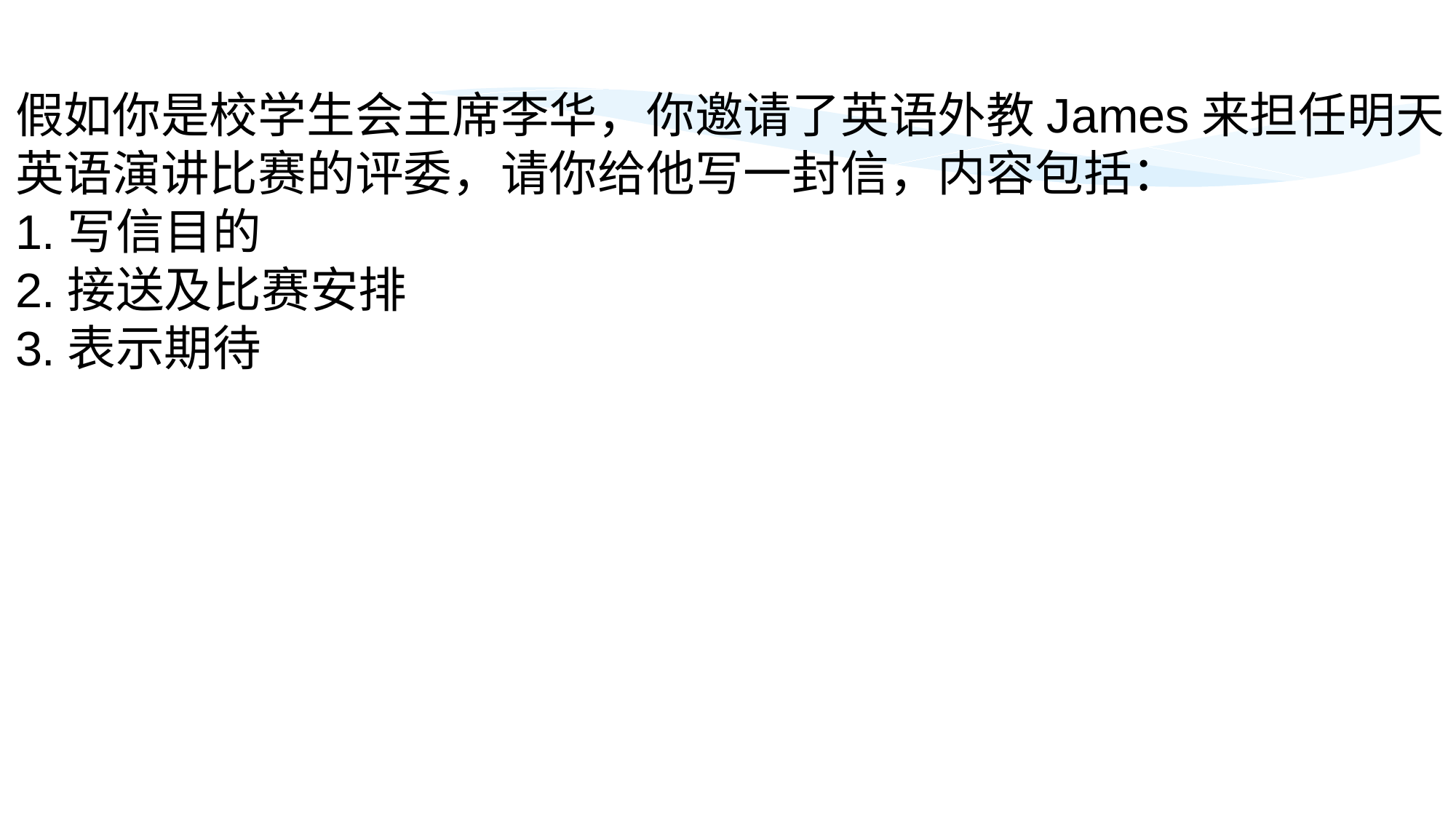

假如你是校学生会主席李华，你邀请了英语外教James来担任明天 英语演讲比赛的评委，请你给他写一封信，内容包括：
1.写信目的
2.接送及比赛安排
3.表示期待